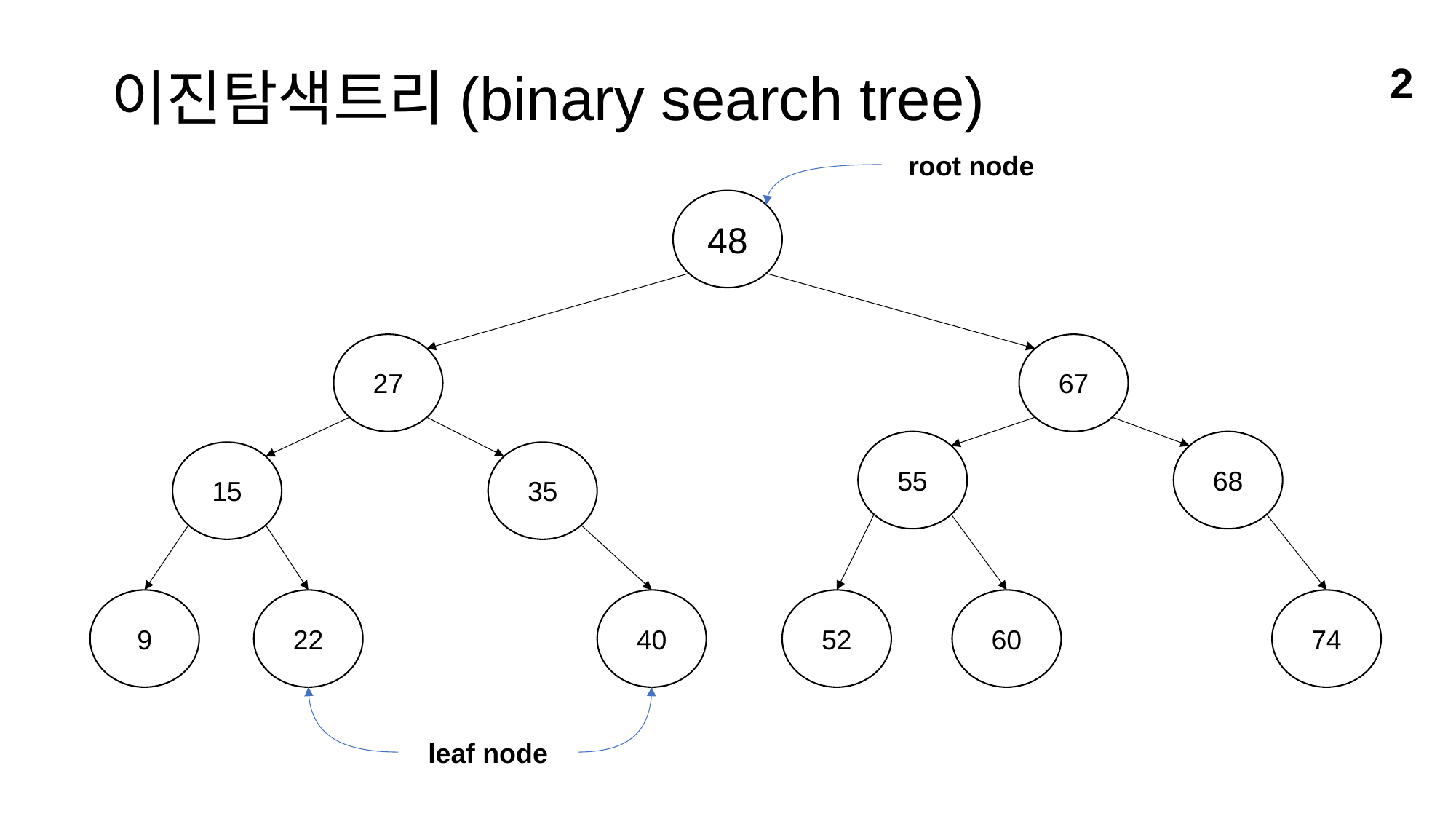

# 이진탐색트리(binary search tree)
2
root node
48
27
67
68
55
35
15
9
22
40
52
60
74
leaf node